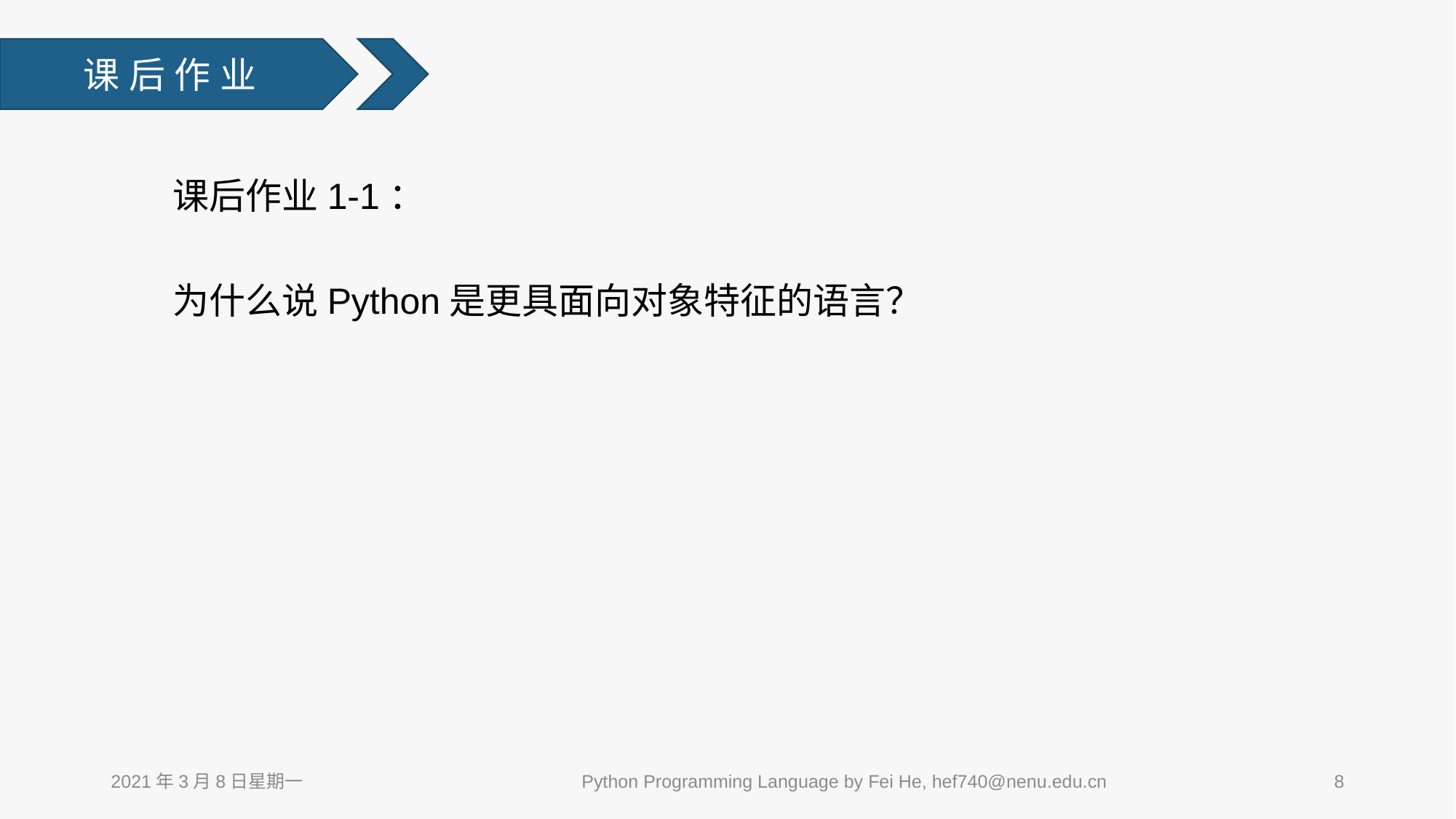

课后作业

课后作业1-1：

为什么说Python是更具面向对象特征的语言？
2021年3月8日星期一
Python Programming Language by Fei He, hef740@nenu.edu.cn
8